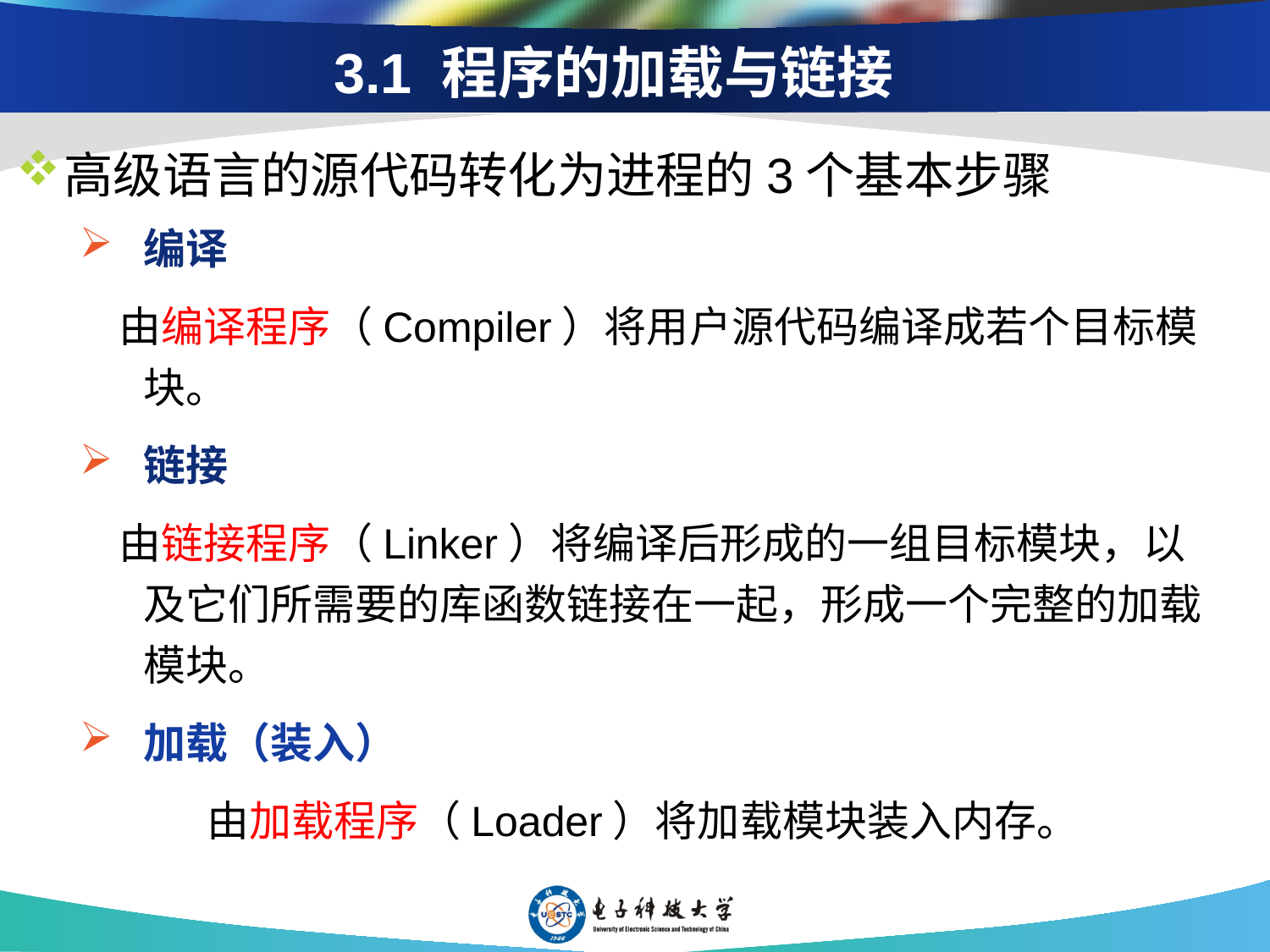

# 3.1 程序的加载与链接
高级语言的源代码转化为进程的3个基本步骤
编译
   由编译程序（Compiler）将用户源代码编译成若个目标模块。
链接
   由链接程序（Linker）将编译后形成的一组目标模块，以及它们所需要的库函数链接在一起，形成一个完整的加载模块。
加载（装入）
	由加载程序（Loader）将加载模块装入内存。